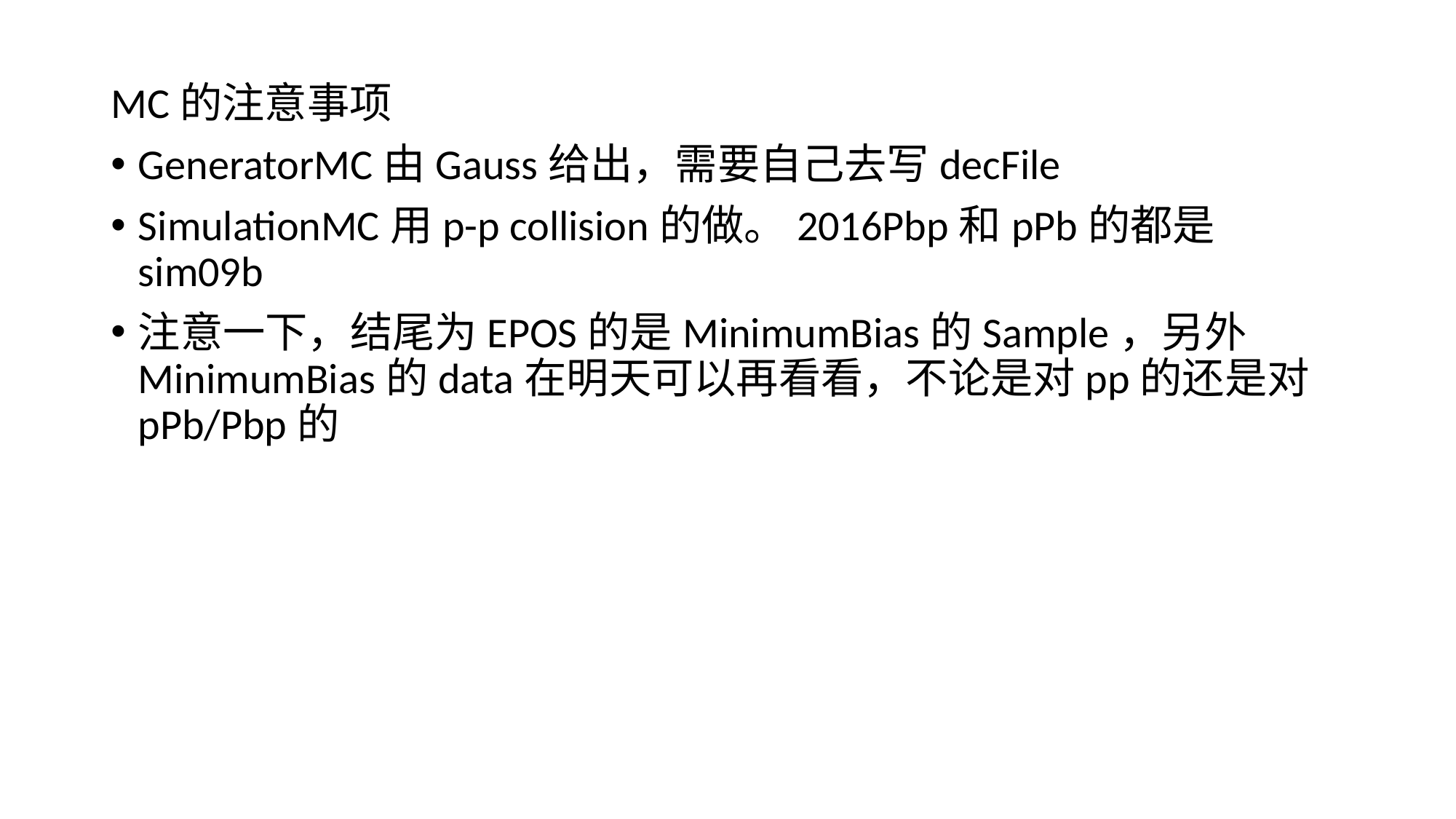

MC的注意事项
GeneratorMC由Gauss给出，需要自己去写decFile
SimulationMC用p-p collision的做。2016Pbp和pPb的都是sim09b
注意一下，结尾为EPOS的是MinimumBias的Sample，另外MinimumBias的data在明天可以再看看，不论是对pp的还是对pPb/Pbp的